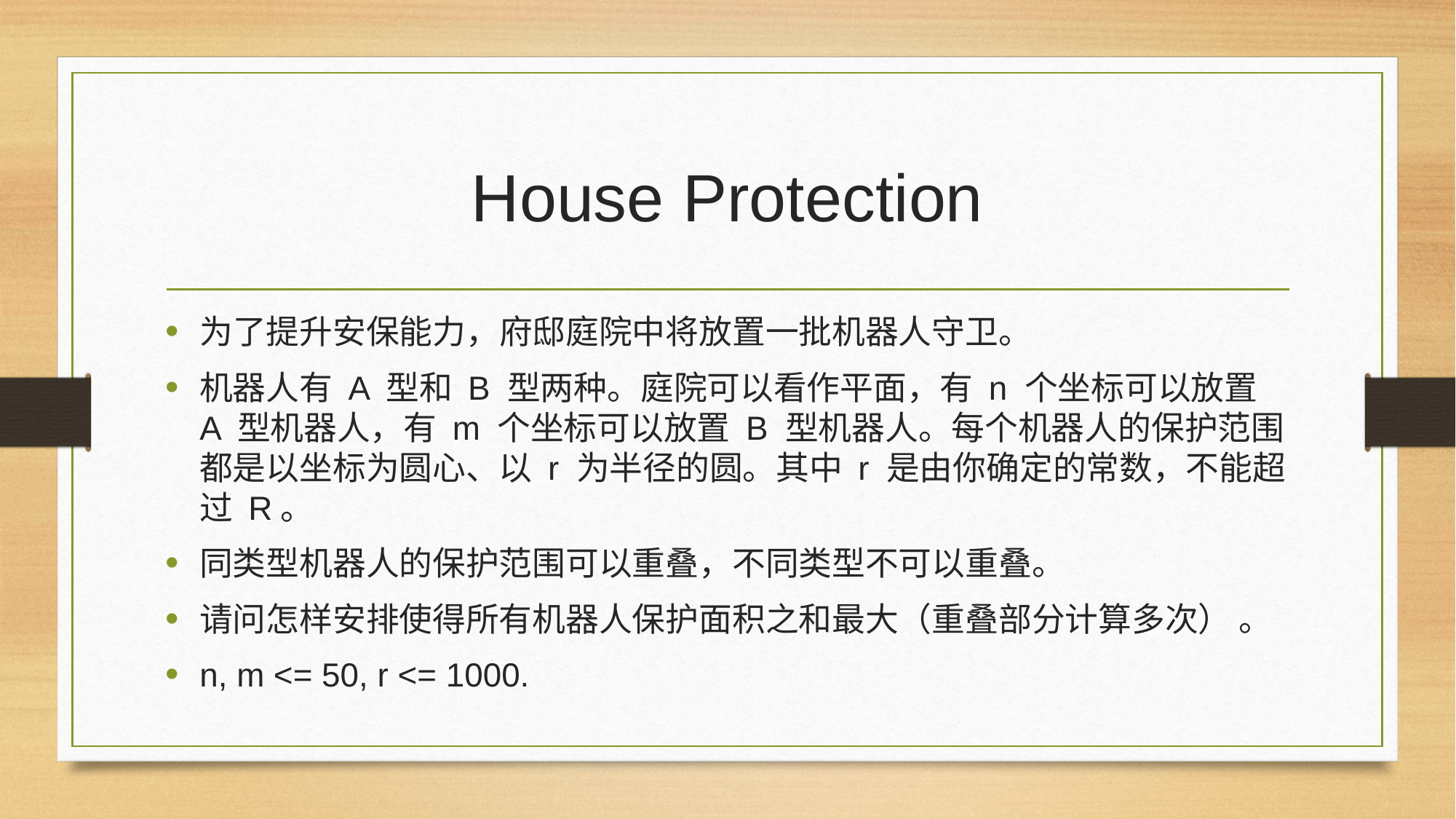

# House Protection
为了提升安保能力，府邸庭院中将放置一批机器人守卫。
机器人有 A 型和 B 型两种。庭院可以看作平面，有 n 个坐标可以放置 A 型机器人，有 m 个坐标可以放置 B 型机器人。每个机器人的保护范围都是以坐标为圆心、以 r 为半径的圆。其中 r 是由你确定的常数，不能超过 R。
同类型机器人的保护范围可以重叠，不同类型不可以重叠。
请问怎样安排使得所有机器人保护面积之和最大（重叠部分计算多次） 。
n, m <= 50, r <= 1000.